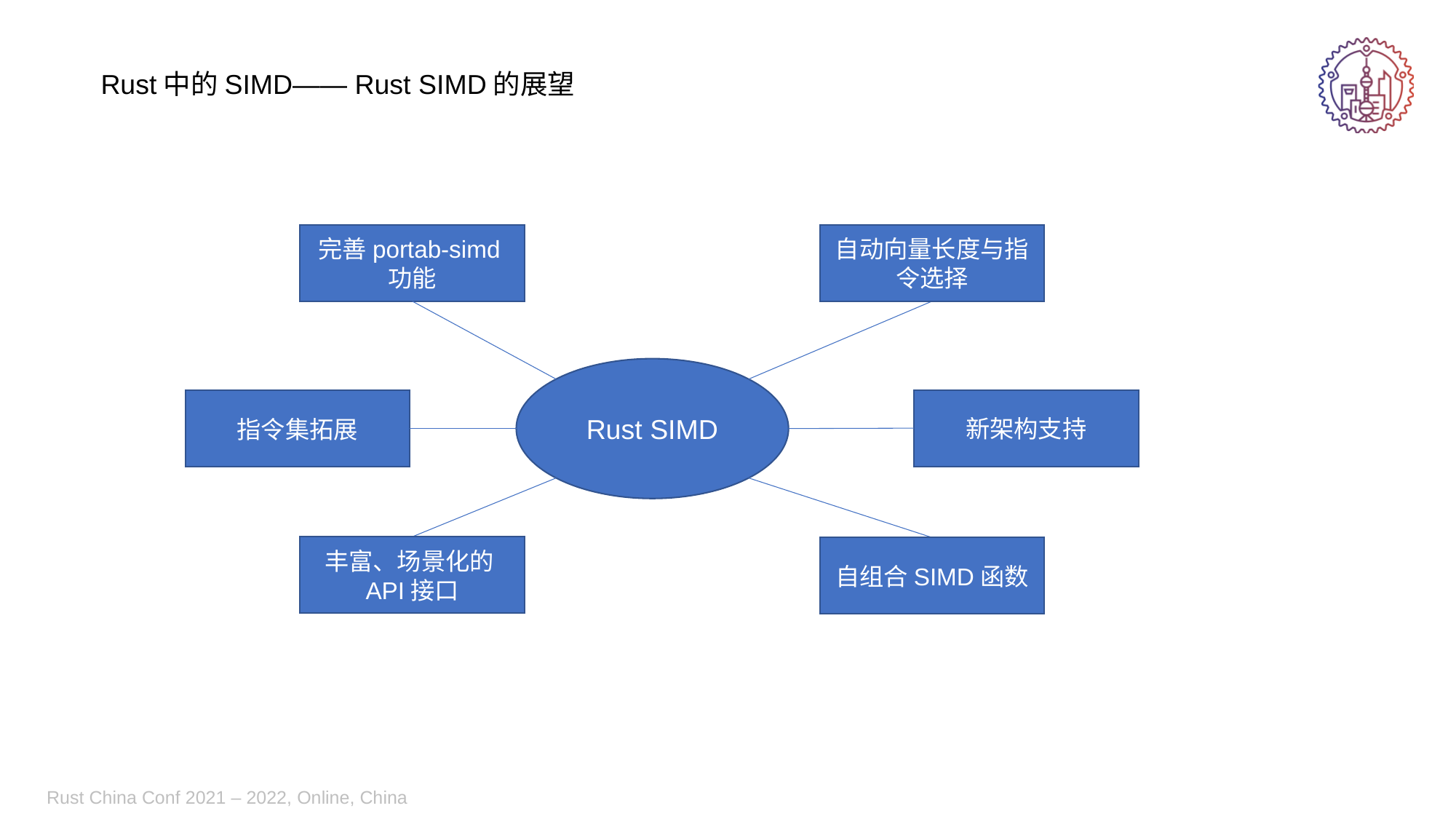

Rust中的SIMD—— Rust SIMD的展望
完善portab-simd功能
自动向量长度与指令选择
Rust SIMD
新架构支持
指令集拓展
丰富、场景化的API接口
自组合SIMD函数